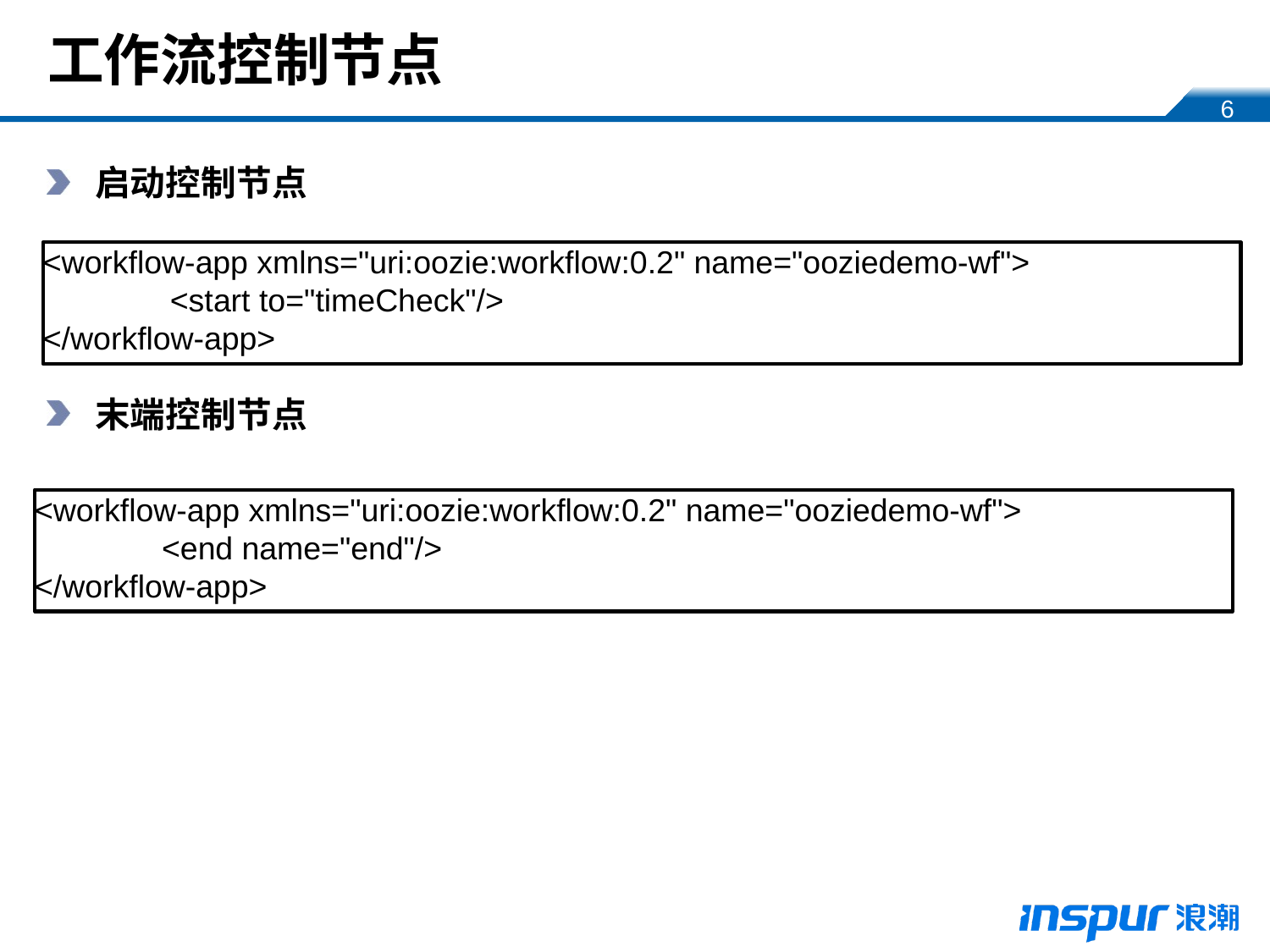

# 工作流控制节点
启动控制节点

末端控制节点
<workflow-app xmlns="uri:oozie:workflow:0.2" name="ooziedemo-wf">
	<start to="timeCheck"/>
</workflow-app>
<workflow-app xmlns="uri:oozie:workflow:0.2" name="ooziedemo-wf">
 	<end name="end"/>
</workflow-app>